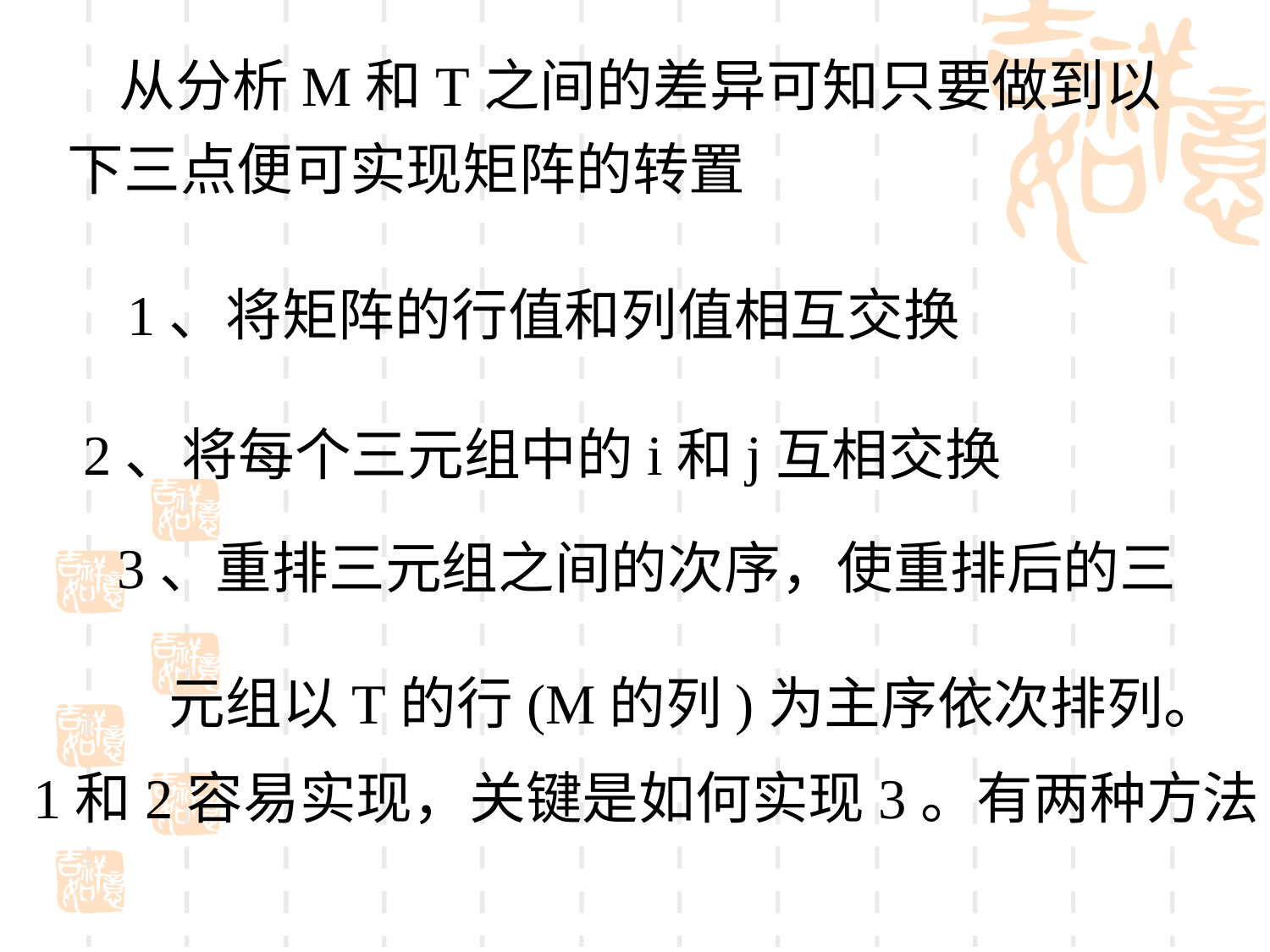

从分析M和T之间的差异可知只要做到以下三点便可实现矩阵的转置
1、将矩阵的行值和列值相互交换
2、将每个三元组中的i和j互相交换
3、重排三元组之间的次序，使重排后的三
   元组以T的行(M的列)为主序依次排列。
1和2容易实现，关键是如何实现3。有两种方法